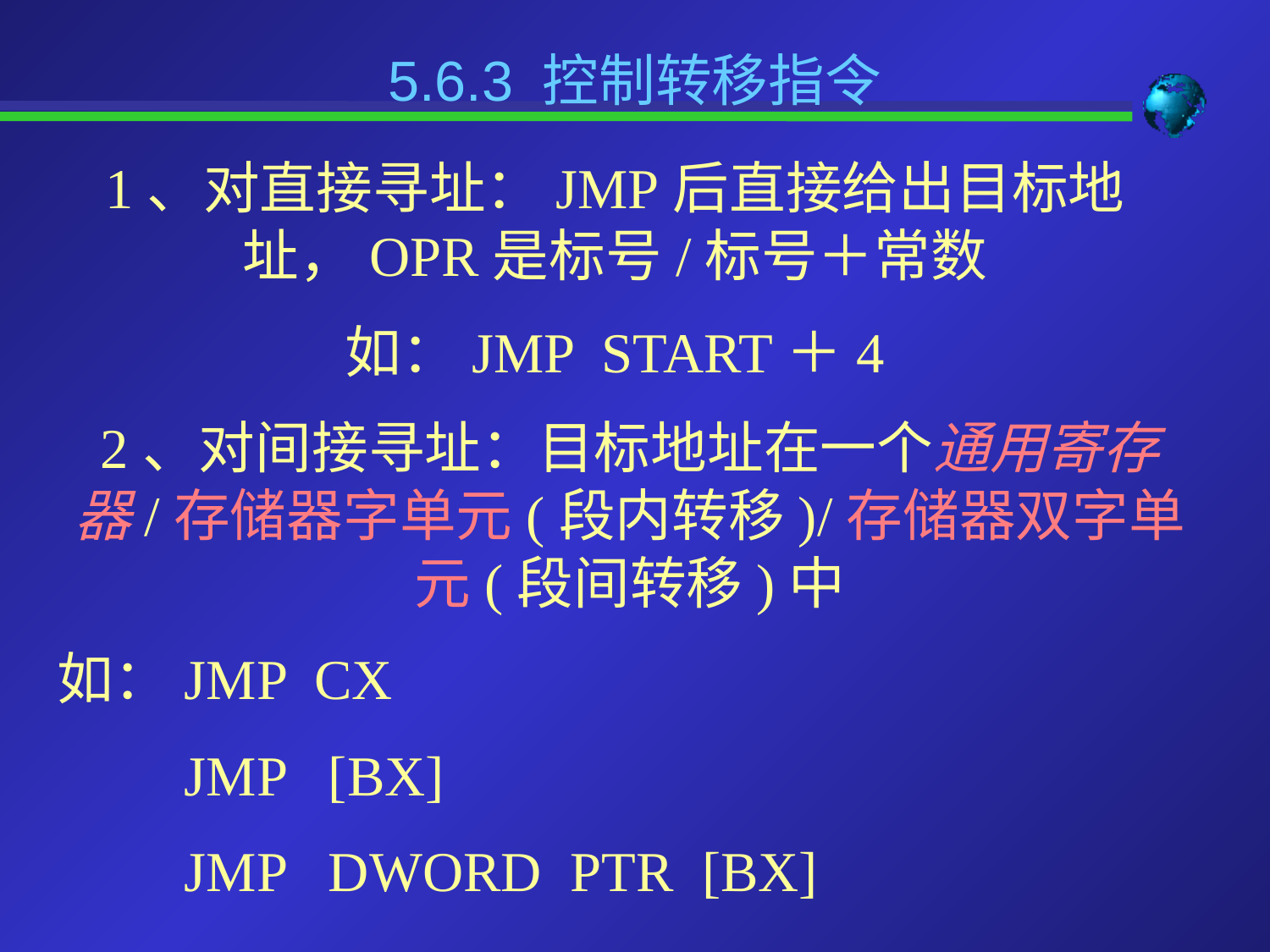

# 5.6.3 控制转移指令
1、对直接寻址：JMP后直接给出目标地址，OPR是标号/标号＋常数
如：JMP  START＋4
2、对间接寻址：目标地址在一个通用寄存器/存储器字单元(段内转移)/存储器双字单元(段间转移)中
如：	JMP  CX
	JMP   [BX]
	JMP   DWORD  PTR  [BX]
72